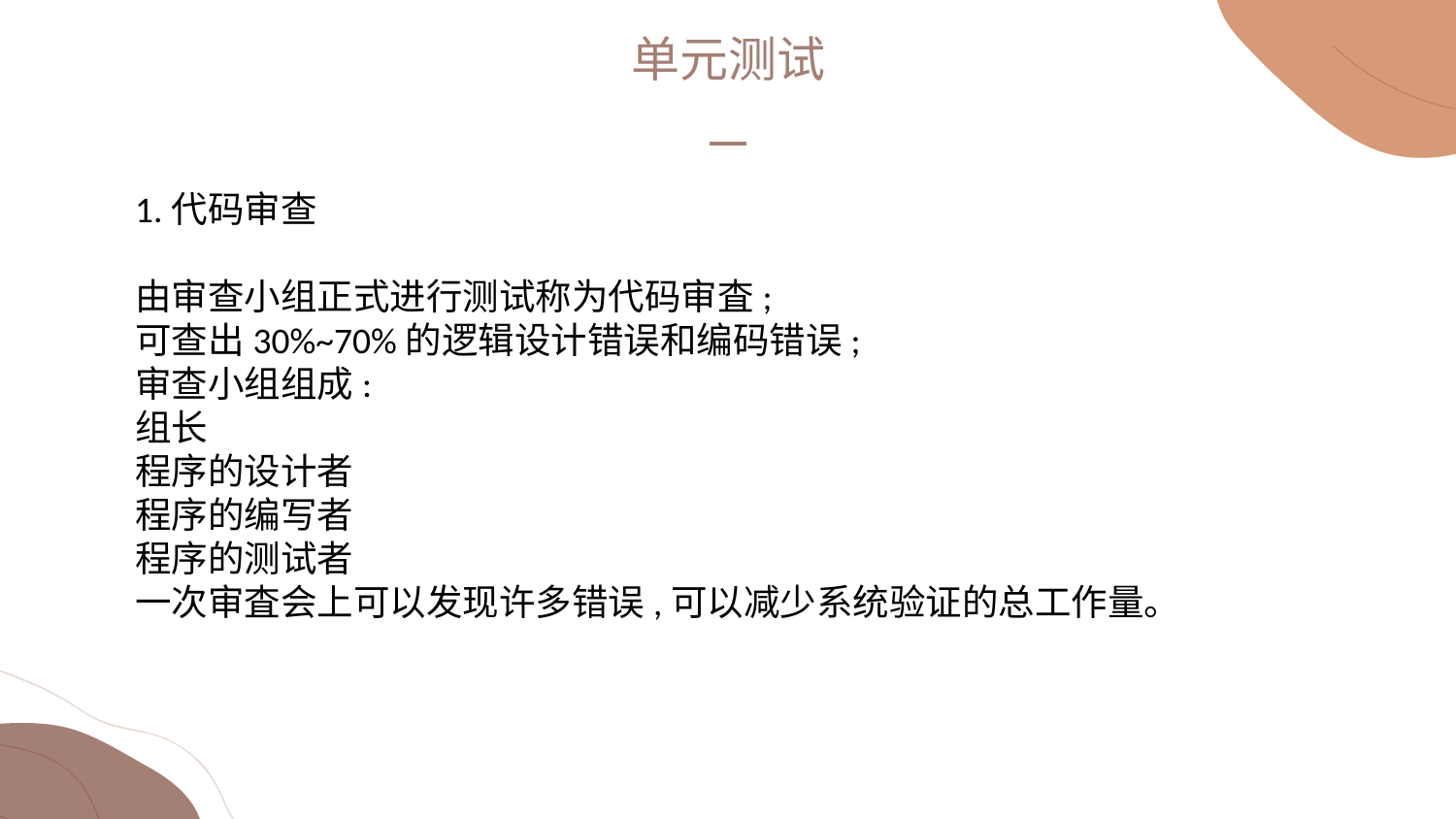

单元测试
为了
1.代码审查

由审查小组正式进行测试称为代码审査;
可查出30%~70%的逻辑设计错误和编码错误;
审查小组组成:
组长
程序的设计者
程序的编写者
程序的测试者
一次审査会上可以发现许多错误,可以减少系统验证的总工作量。